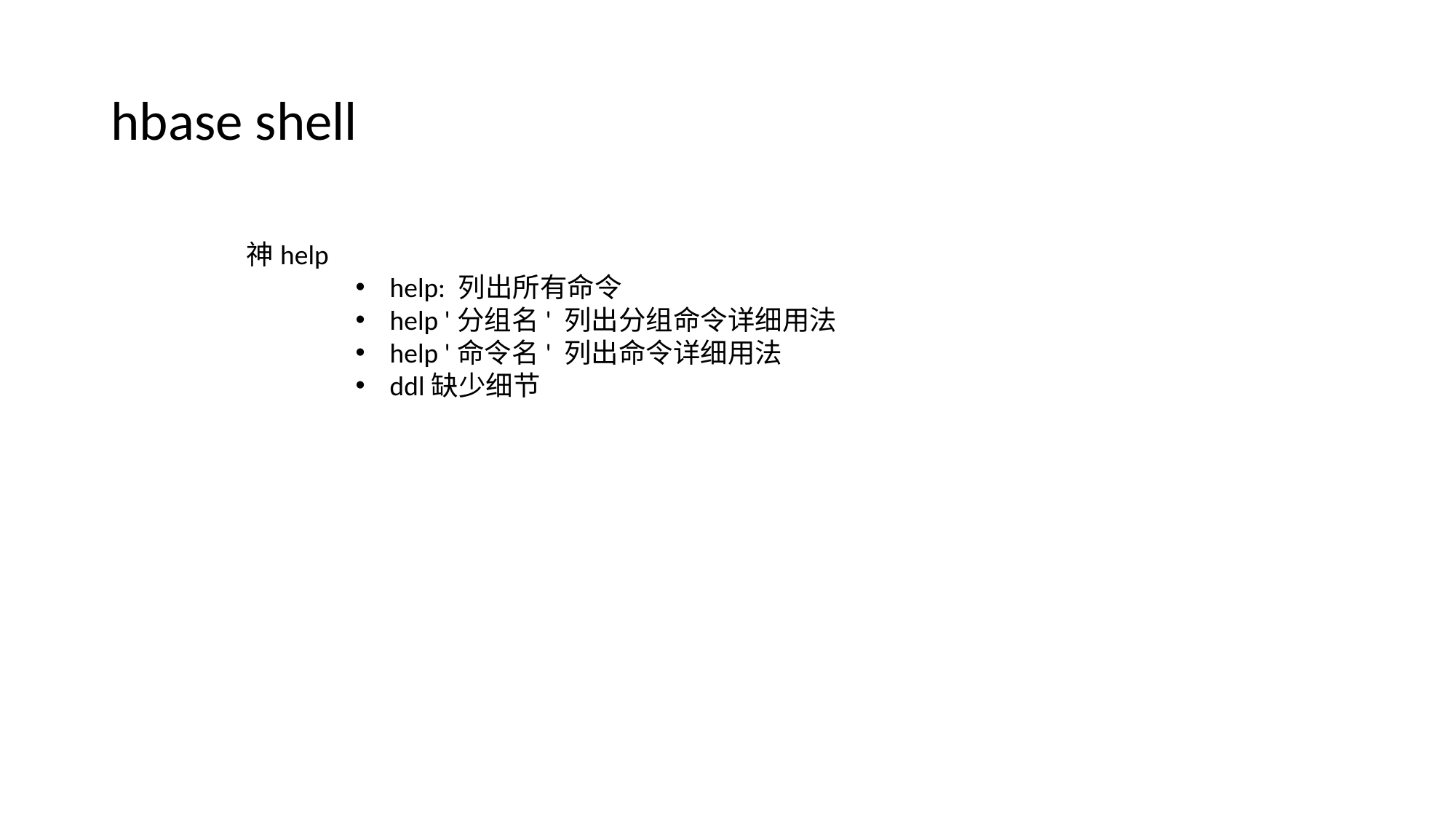

# hbase shell
神help
help: 列出所有命令
help '分组名' 列出分组命令详细用法
help '命令名' 列出命令详细用法
ddl缺少细节